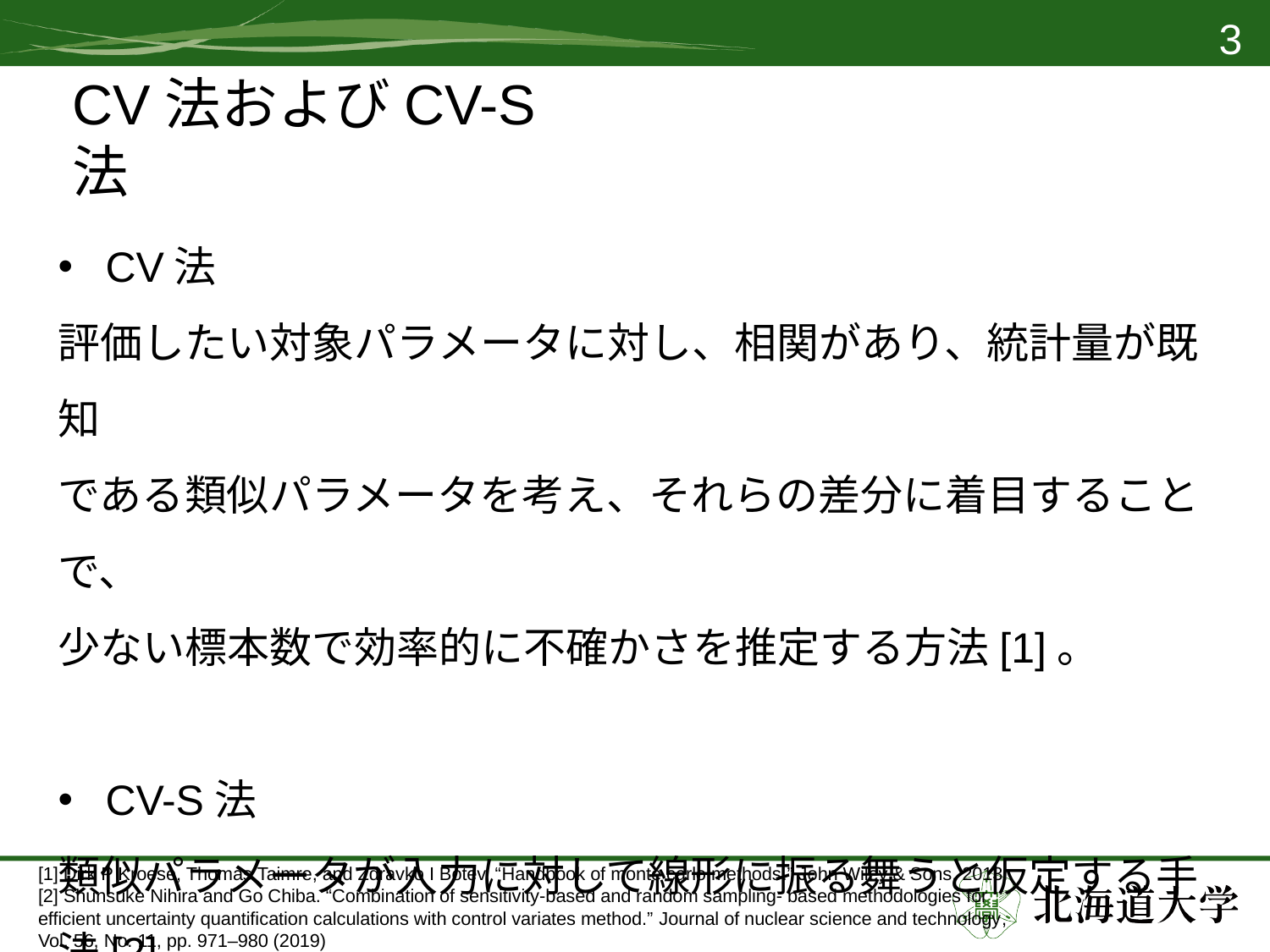

3
# CV法およびCV-S法
CV法
評価したい対象パラメータに対し、相関があり、統計量が既知
である類似パラメータを考え、それらの差分に着目することで、
少ない標本数で効率的に不確かさを推定する方法[1]。

CV-S法
類似パラメータが入力に対して線形に振る舞うと仮定する手法[2]。

[1] Dirk P Kroese, Thomas Taimre, and Zdravko I Botev. “Handbook of monte carlo methods.” John Wiley & Sons, 2013.
[2] Shunsuke Nihira and Go Chiba. “Combination of sensitivity-based and random sampling- based methodologies for
efficient uncertainty quantification calculations with control variates method.” Journal of nuclear science and technology,
Vol. 56, No. 11, pp. 971–980 (2019)